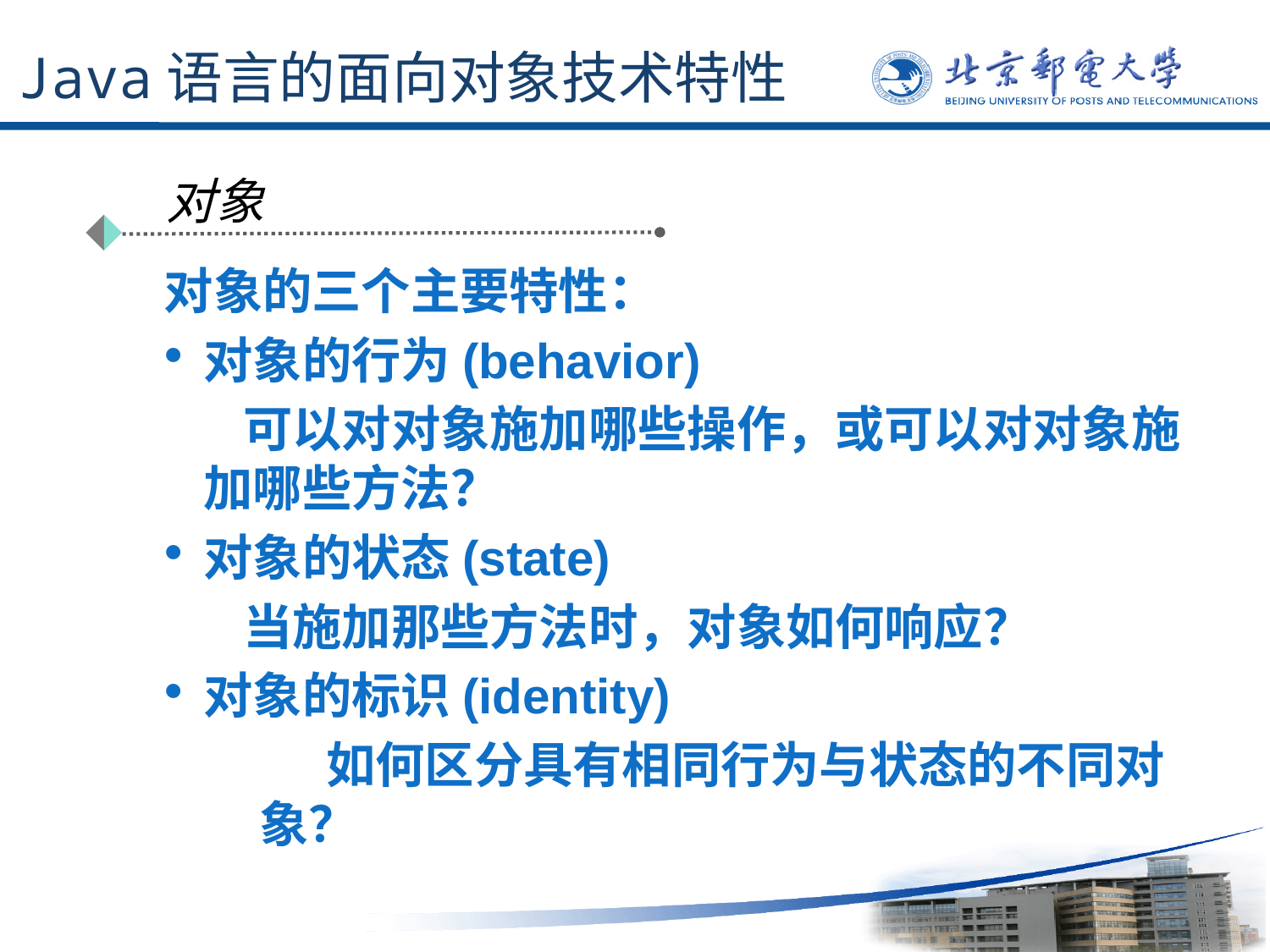

# Java语言的面向对象技术特性

对象

对象的三个主要特性：
对象的行为(behavior)
      可以对对象施加哪些操作，或可以对对象施加哪些方法？
对象的状态(state)
      当施加那些方法时，对象如何响应？
对象的标识(identity)
　　如何区分具有相同行为与状态的不同对象？